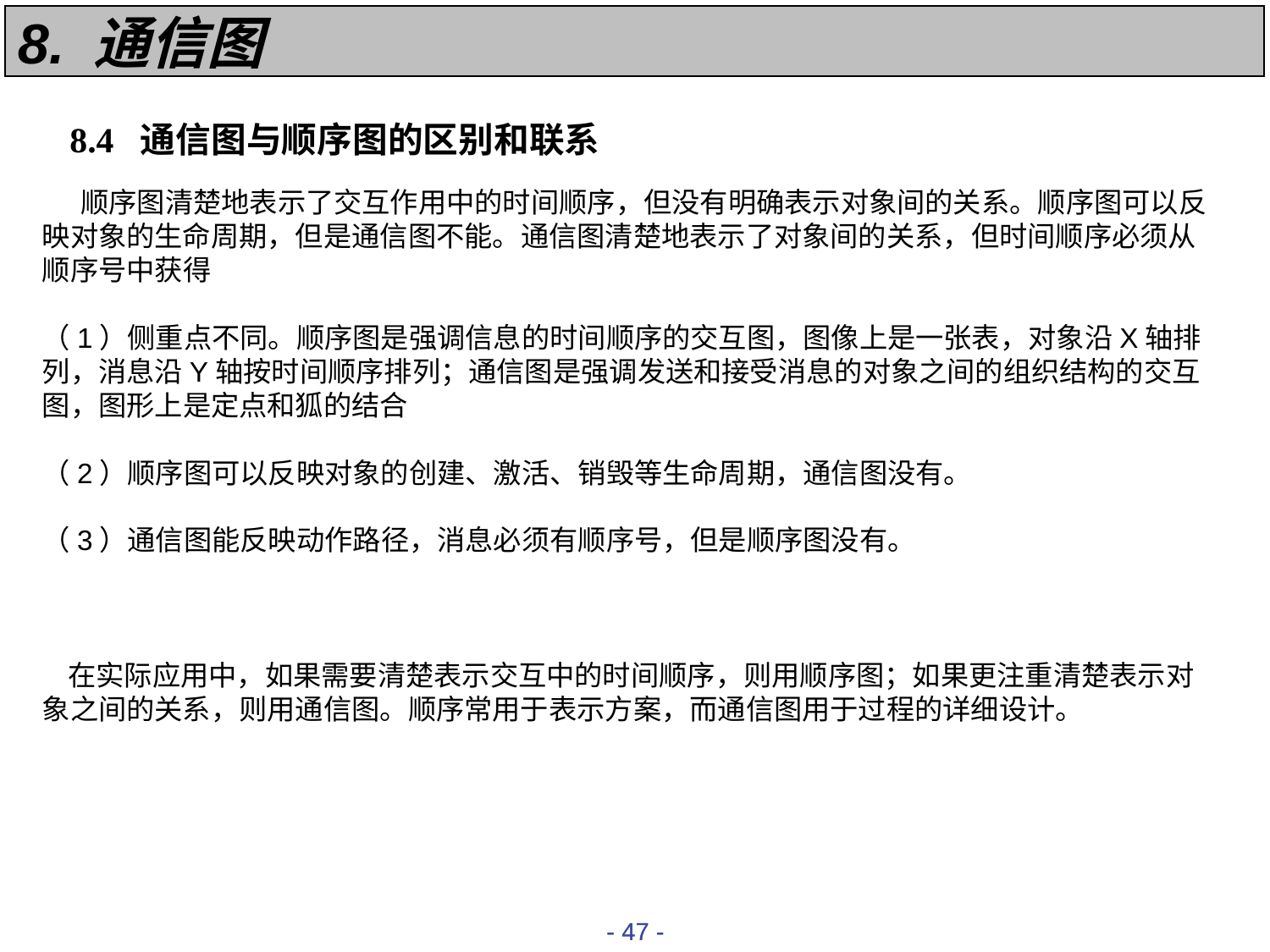

8. 通信图
8.4  通信图与顺序图的区别和联系
     顺序图清楚地表示了交互作用中的时间顺序，但没有明确表示对象间的关系。顺序图可以反映对象的生命周期，但是通信图不能。通信图清楚地表示了对象间的关系，但时间顺序必须从顺序号中获得

（1）侧重点不同。顺序图是强调信息的时间顺序的交互图，图像上是一张表，对象沿X轴排列，消息沿Y轴按时间顺序排列；通信图是强调发送和接受消息的对象之间的组织结构的交互图，图形上是定点和狐的结合

（2）顺序图可以反映对象的创建、激活、销毁等生命周期，通信图没有。

（3）通信图能反映动作路径，消息必须有顺序号，但是顺序图没有。

   在实际应用中，如果需要清楚表示交互中的时间顺序，则用顺序图；如果更注重清楚表示对象之间的关系，则用通信图。顺序常用于表示方案，而通信图用于过程的详细设计。

- 47 -
- 47 -